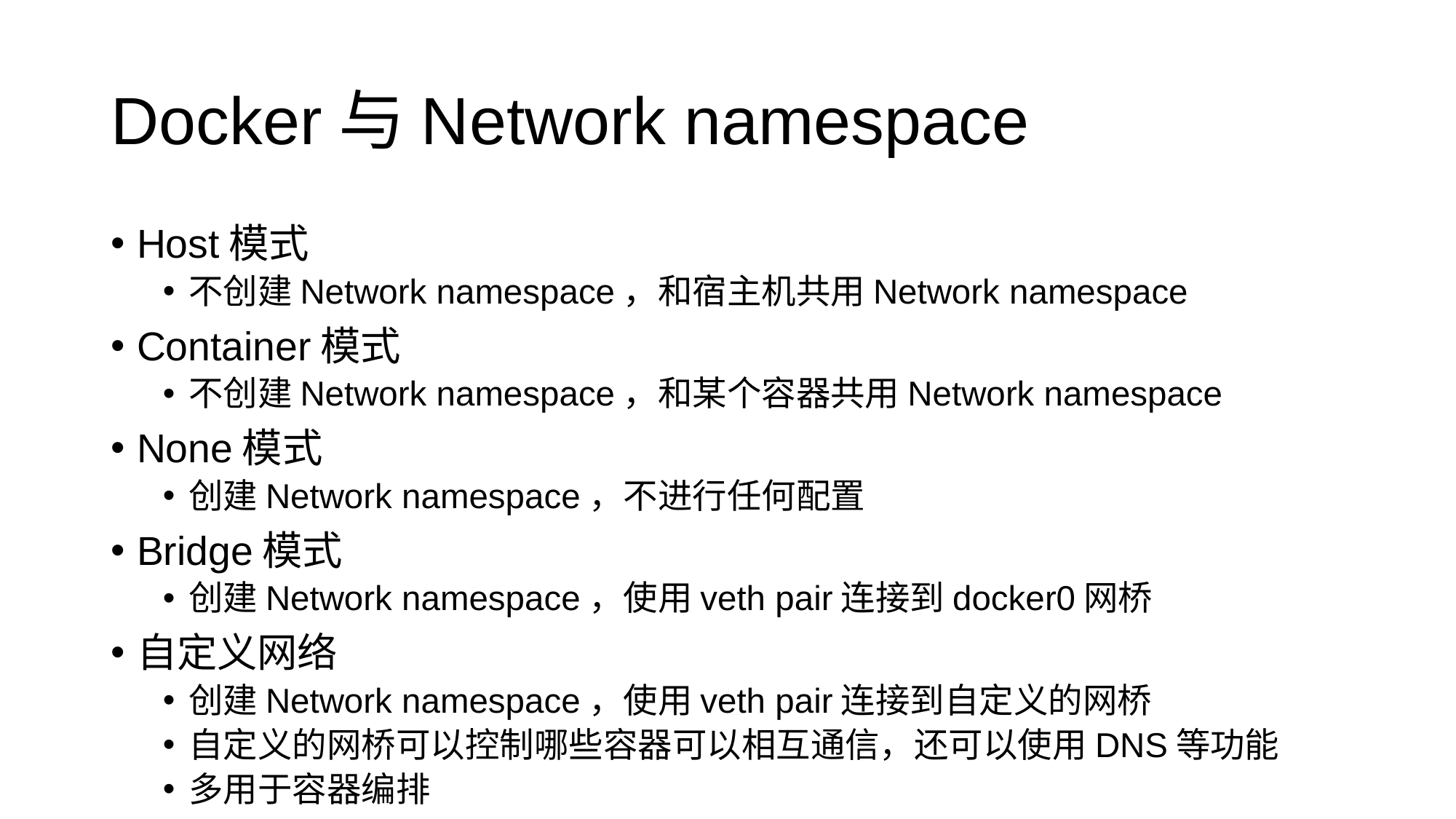

# Docker与Network namespace
Host模式
不创建Network namespace，和宿主机共用Network namespace
Container模式
不创建Network namespace，和某个容器共用Network namespace
None模式
创建Network namespace，不进行任何配置
Bridge模式
创建Network namespace，使用veth pair连接到docker0网桥
自定义网络
创建Network namespace，使用veth pair连接到自定义的网桥
自定义的网桥可以控制哪些容器可以相互通信，还可以使用DNS等功能
多用于容器编排